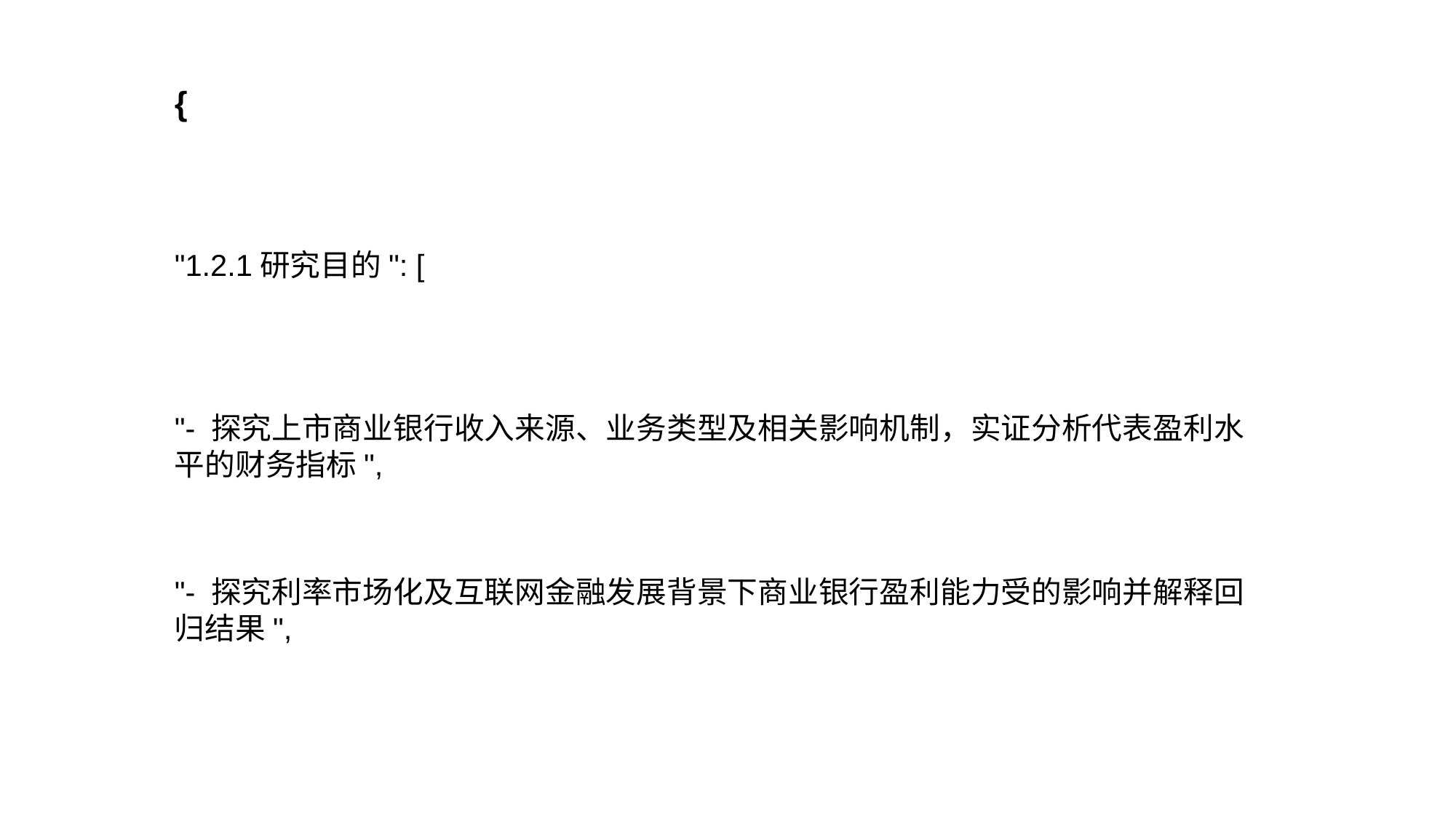

{

"1.2.1研究目的": [
"- 探究上市商业银行收入来源、业务类型及相关影响机制，实证分析代表盈利水平的财务指标",
"- 探究利率市场化及互联网金融发展背景下商业银行盈利能力受的影响并解释回归结果",